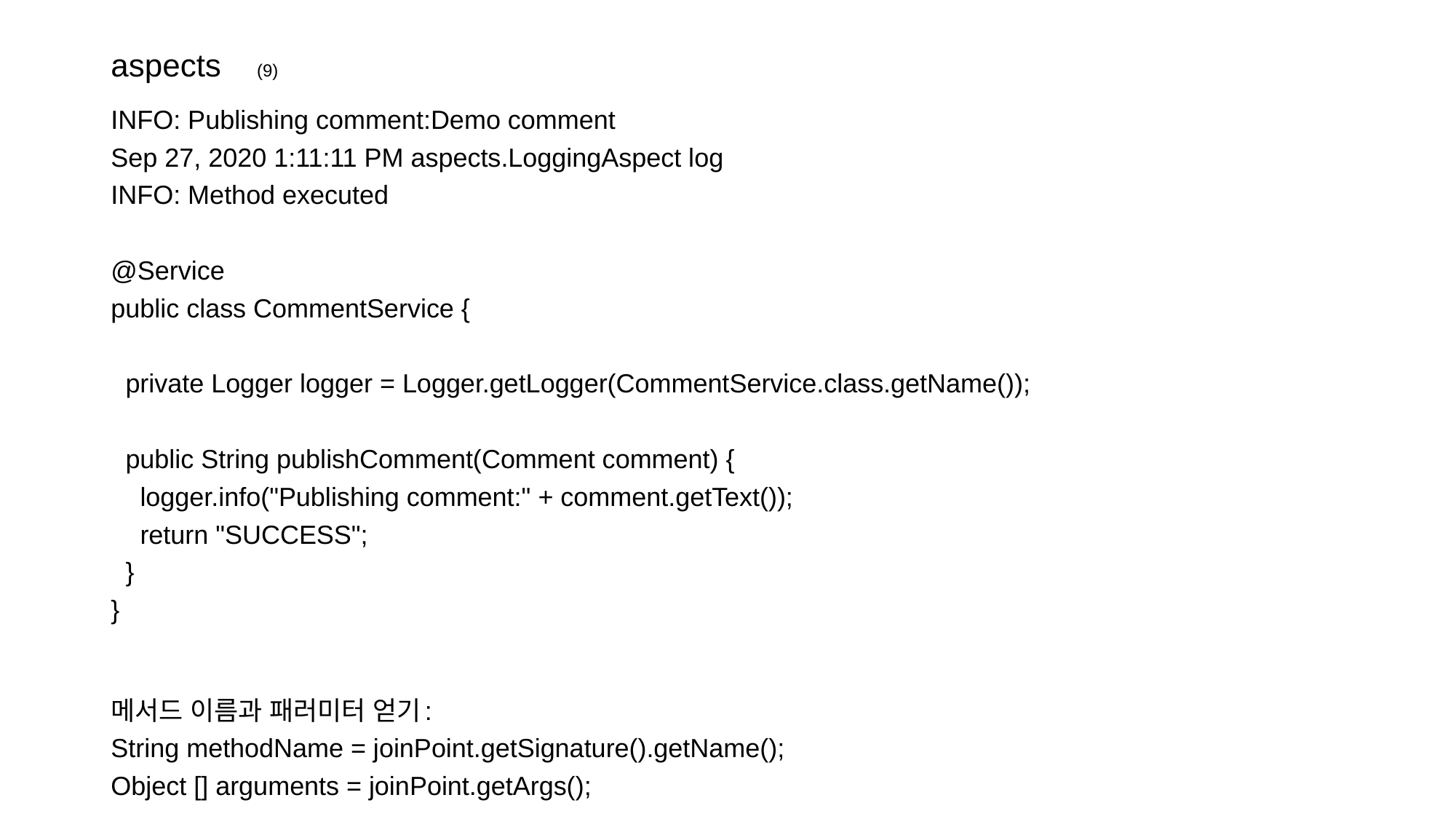

# aspects    (9)
INFO: Publishing comment:Demo comment
Sep 27, 2020 1:11:11 PM aspects.LoggingAspect log
INFO: Method executed

@Service
public class CommentService {

  private Logger logger = Logger.getLogger(CommentService.class.getName());

  public String publishComment(Comment comment) {
    logger.info("Publishing comment:" + comment.getText());
    return "SUCCESS";
  }
}

메서드 이름과 패러미터 얻기:
String methodName = joinPoint.getSignature().getName();
Object [] arguments = joinPoint.getArgs();